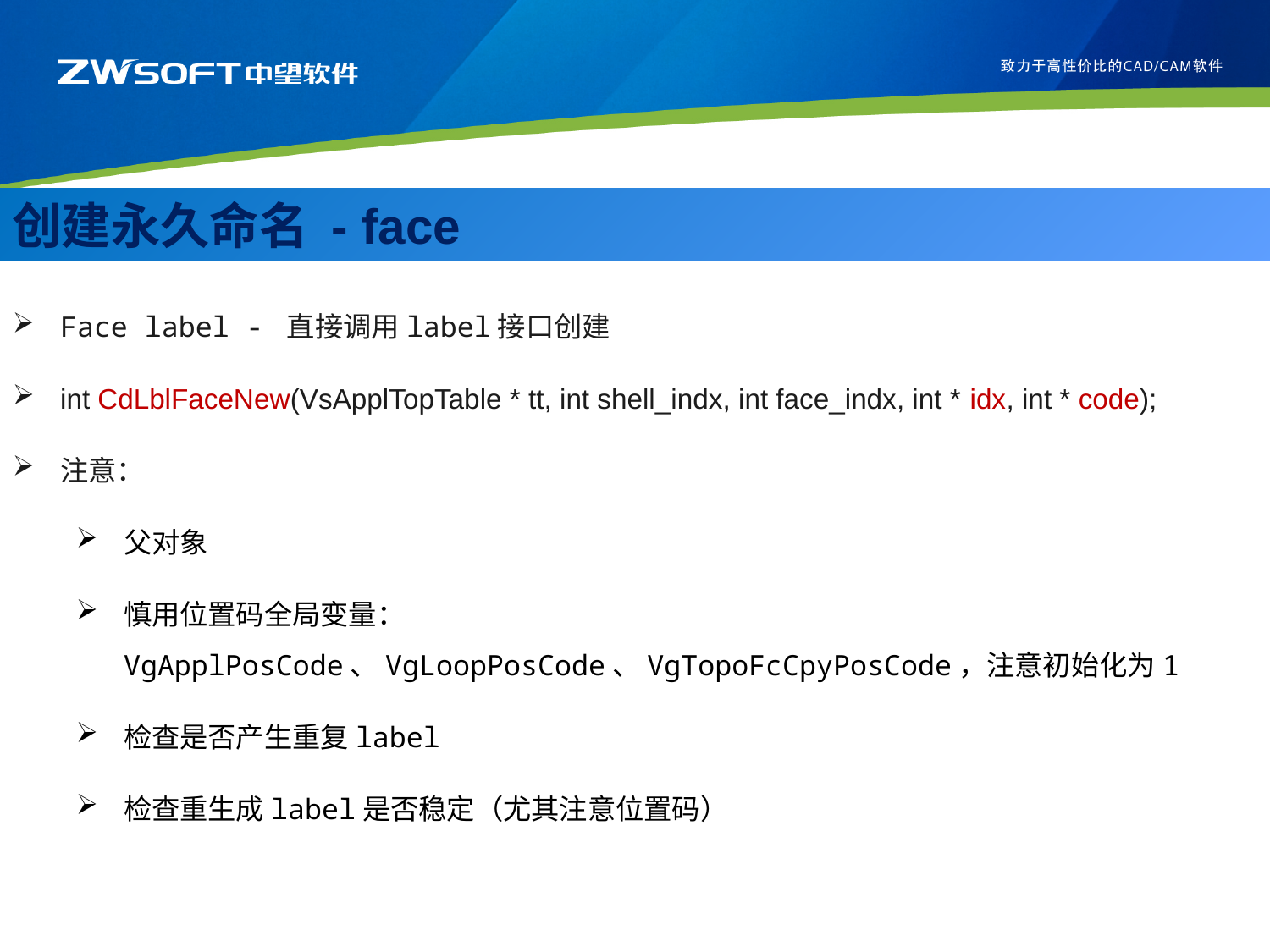

创建永久命名 - face
Face label - 直接调用label接口创建
int CdLblFaceNew(VsApplTopTable * tt, int shell_indx, int face_indx, int * idx, int * code);
注意：
父对象
慎用位置码全局变量：VgApplPosCode、VgLoopPosCode、VgTopoFcCpyPosCode，注意初始化为1
检查是否产生重复label
检查重生成label是否稳定（尤其注意位置码）